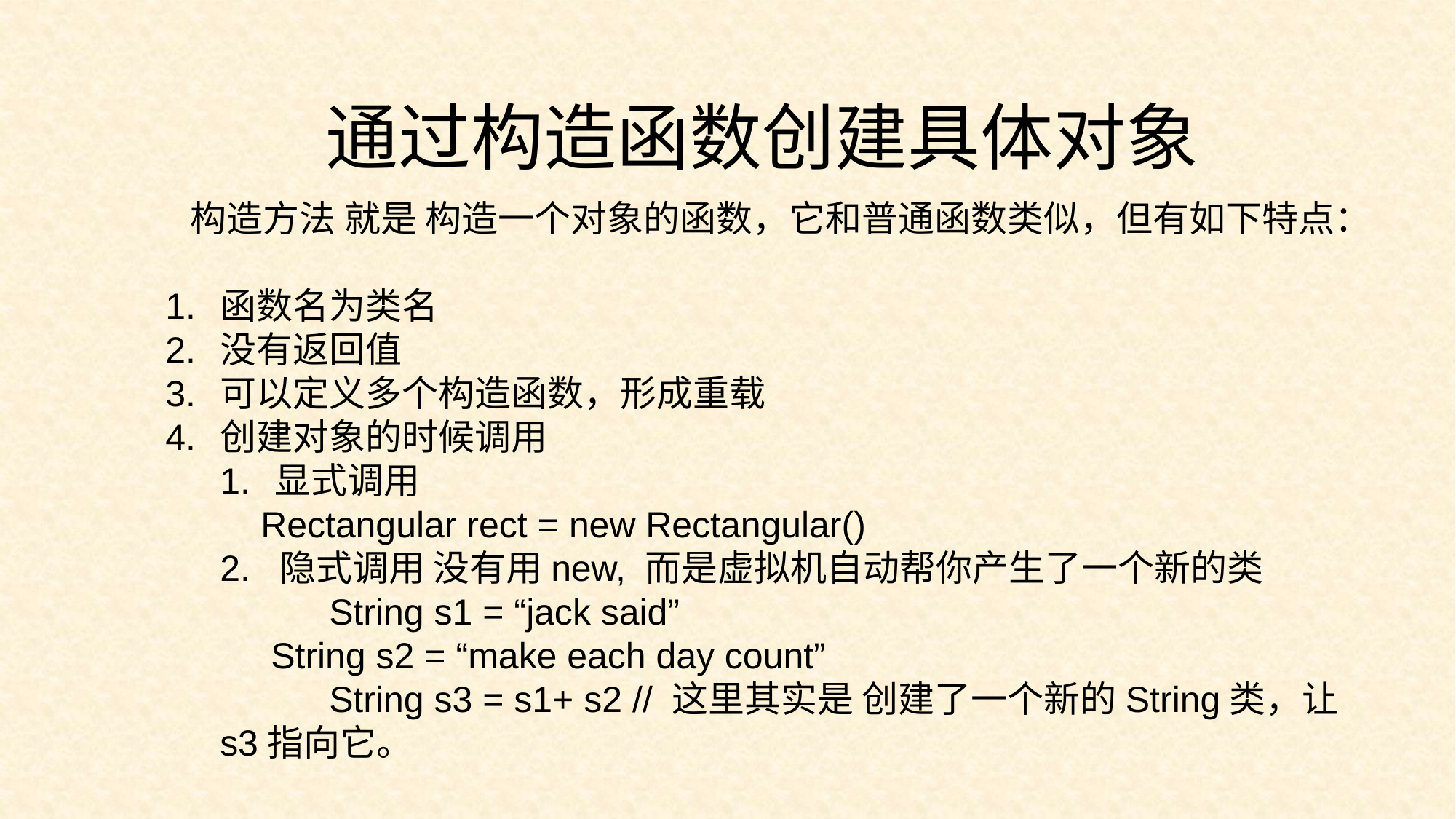

通过构造函数创建具体对象
  构造方法 就是 构造一个对象的函数，它和普通函数类似，但有如下特点：

函数名为类名
没有返回值
可以定义多个构造函数，形成重载
创建对象的时候调用
显式调用
    Rectangular rect = new Rectangular()
2.  隐式调用 没有用new, 而是虚拟机自动帮你产生了一个新的类
	String s1 = “jack said”
     String s2 = “make each day count”
	String s3 = s1+ s2 // 这里其实是 创建了一个新的String类，让s3指向它。